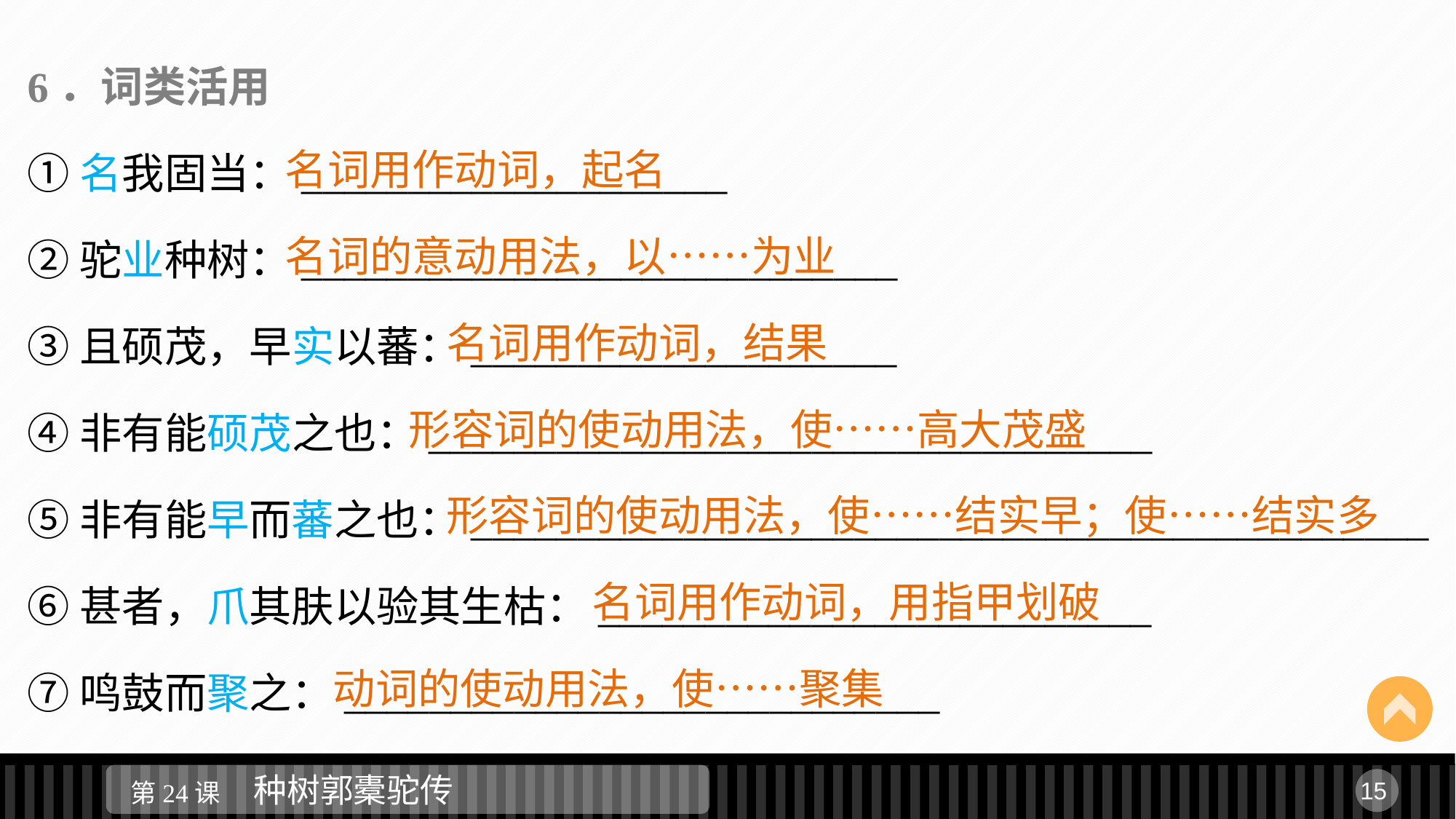

6．词类活用
①名我固当：____________________
②驼业种树：____________________________
③且硕茂，早实以蕃：____________________
④非有能硕茂之也：__________________________________
⑤非有能早而蕃之也：_____________________________________________
⑥甚者，爪其肤以验其生枯：__________________________
⑦鸣鼓而聚之：____________________________
名词用作动词，起名
名词的意动用法，以……为业
                名词用作动词，结果
            形容词的使动用法，使……高大茂盛
                形容词的使动用法，使……结实早；使……结实多
	   名词用作动词，用指甲划破
    动词的使动用法，使……聚集